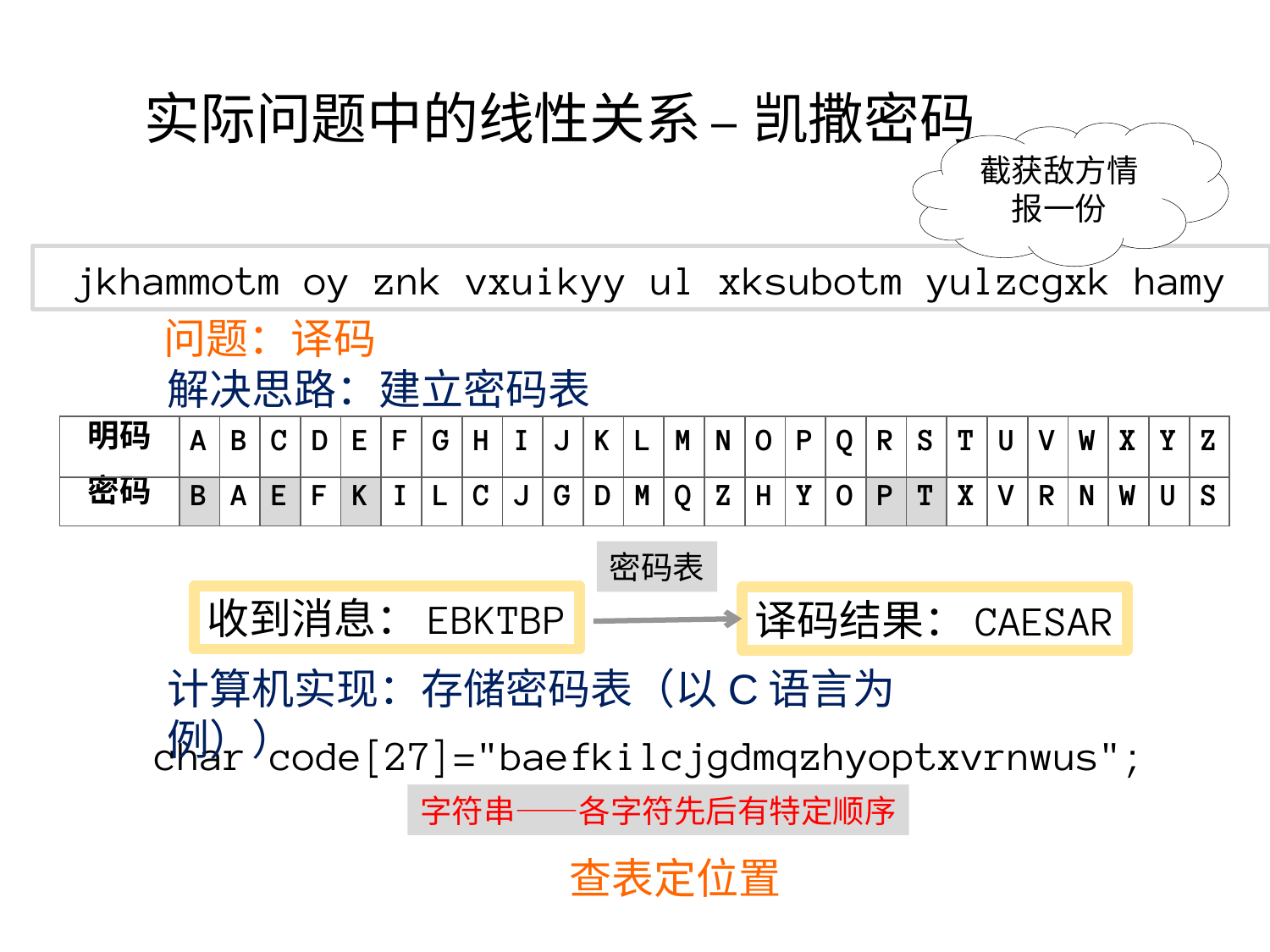

# 实际问题中的线性关系-凯撒密码
截获敌方情报一份
jkhammotm oy znk vxuikyy ul xksubotm yulzcgxk hamy
问题：译码
解决思路：建立密码表
| 明码 | A | B | C | D | E | F | G | H | I | J | K | L | M | N | O | P | Q | R | S | T | U | V | W | X | Y | Z |
| --- | --- | --- | --- | --- | --- | --- | --- | --- | --- | --- | --- | --- | --- | --- | --- | --- | --- | --- | --- | --- | --- | --- | --- | --- | --- | --- |
| 密码 | B | A | E | F | K | I | L | C | J | G | D | M | Q | Z | H | Y | O | P | T | X | V | R | N | W | U | S |
密码表
收到消息：EBKTBP
译码结果：CAESAR
计算机实现：存储密码表（以C语言为例））
char code[27]="baefkilcjgdmqzhyoptxvrnwus";
字符串——各字符先后有特定顺序
查表定位置
8